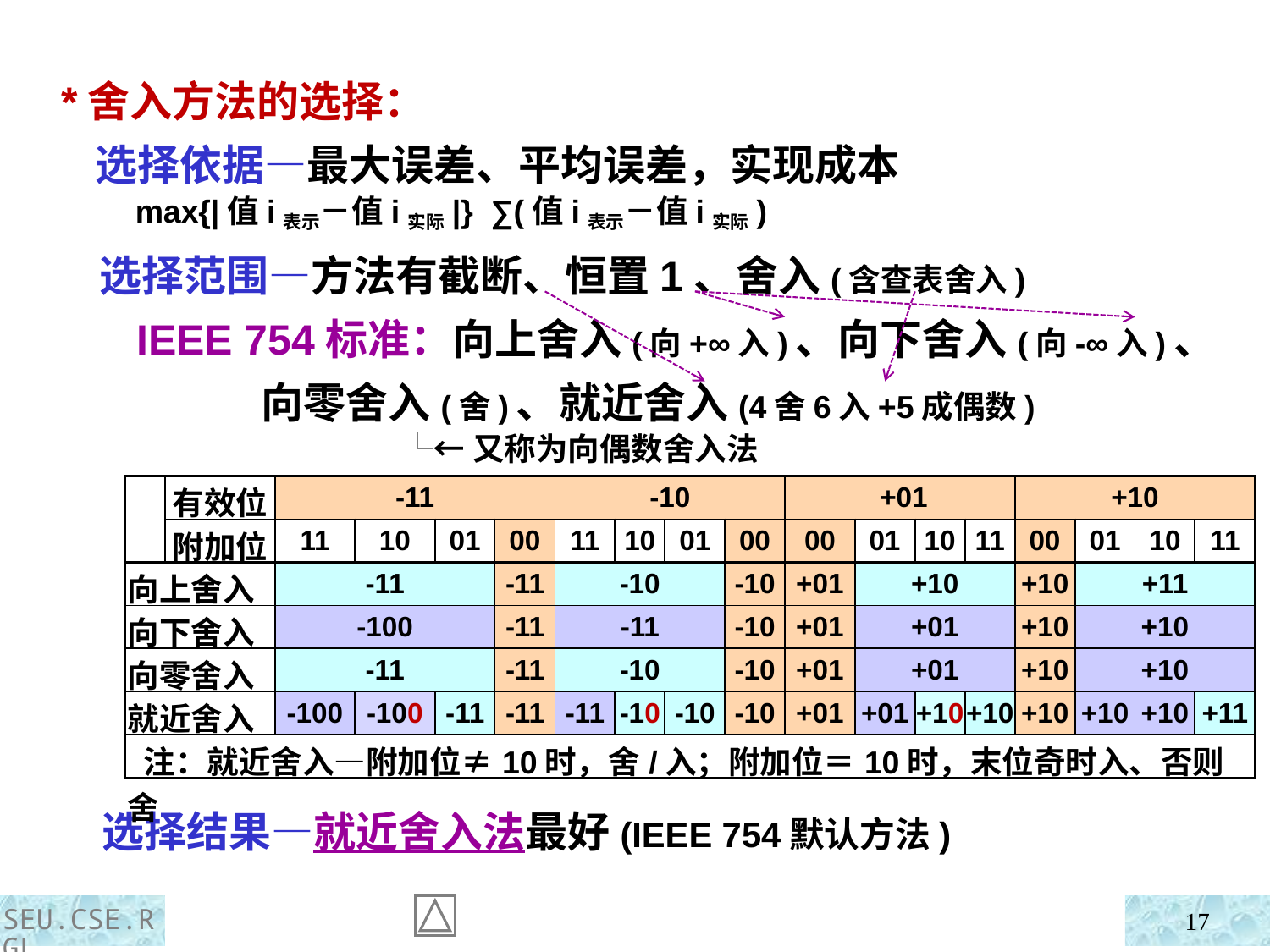

*舍入方法的选择：
     选择依据—最大误差、平均误差，实现成本
           max{|值i表示－值i实际|}  ∑(值i表示－值i实际)
     选择范围—方法有截断、恒置1、舍入(含查表舍入)
        IEEE 754标准：向上舍入(向+∞入)、向下舍入(向-∞入)、
                      向零舍入(舍)、就近舍入(4舍6入+5成偶数)
                                                  └←又称为向偶数舍入法
|  | 有效位 | -11 |  |  |  | -10 |  |  |  | +01 |  |  |  | +10 |  |  |  |
| --- | --- | --- | --- | --- | --- | --- | --- | --- | --- | --- | --- | --- | --- | --- | --- | --- | --- |
|  | 附加位 | 11 | 10 | 01 | 00 | 11 | 10 | 01 | 00 | 00 | 01 | 10 | 11 | 00 | 01 | 10 | 11 |
| 向上舍入 |  | -11 |  |  | -11 | -10 |  |  | -10 | +01 | +10 |  |  | +10 | +11 |  |  |
| 向下舍入 |  | -100 |  |  | -11 | -11 |  |  | -10 | +01 | +01 |  |  | +10 | +10 |  |  |
| 向零舍入 |  | -11 |  |  | -11 | -10 |  |  | -10 | +01 | +01 |  |  | +10 | +10 |  |  |
| 就近舍入 |  | -100 | -100 | -11 | -11 | -11 | -10 | -10 | -10 | +01 | +01 | +10 | +10 | +10 | +10 | +10 | +11 |
| 注：就近舍入—附加位≠10时，舍/入；附加位＝10时，末位奇时入、否则舍 |  |  |  |  |  |  |  |  |  |  |  |  |  |  |  |  |  |
     选择结果—就近舍入法最好(IEEE 754默认方法)
SEU.CSE.RGL

17